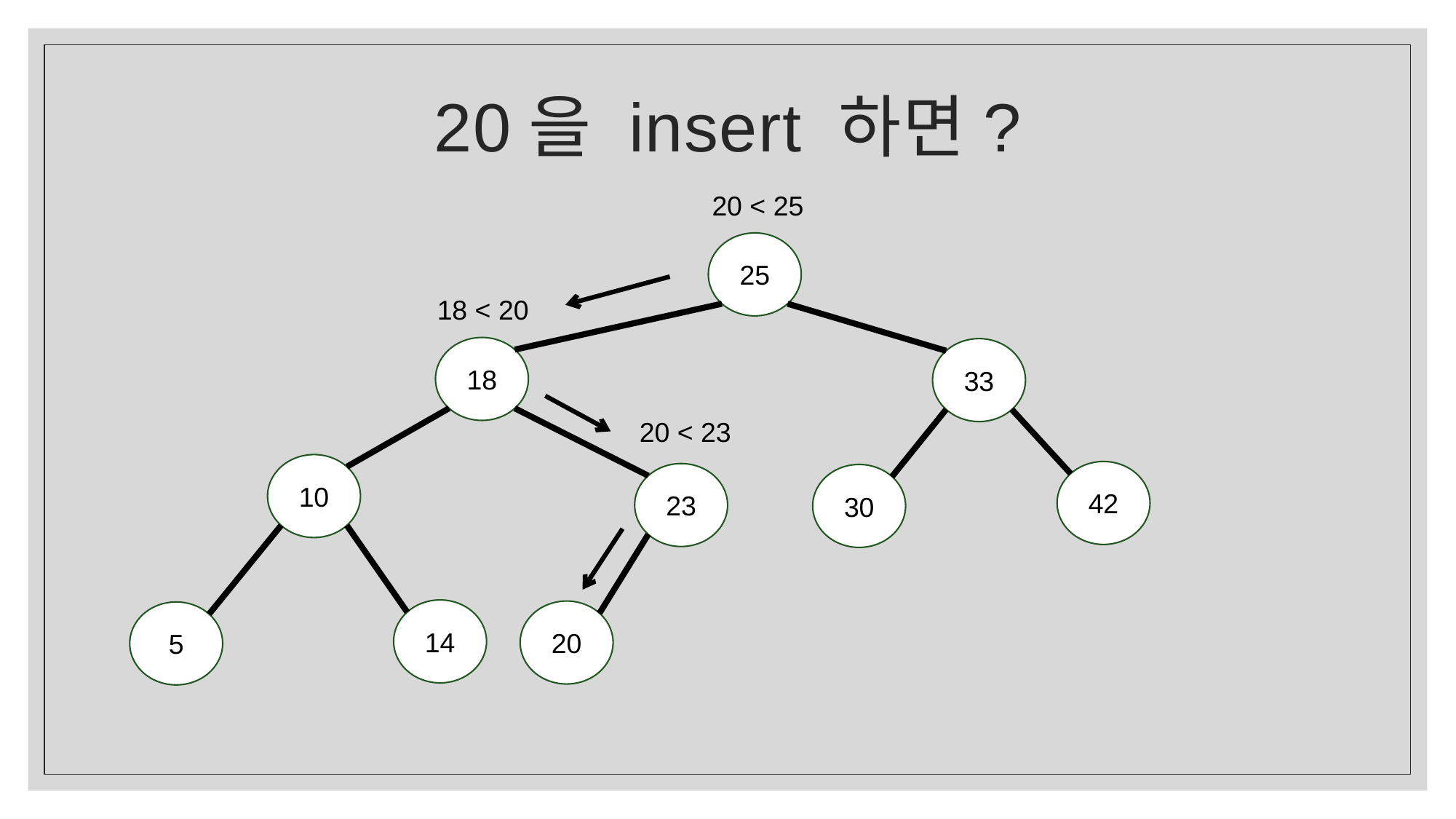

# 20을 insert 하면?
20 < 25
25
18 < 20
18
33
20 < 23
10
42
23
30
14
20
5